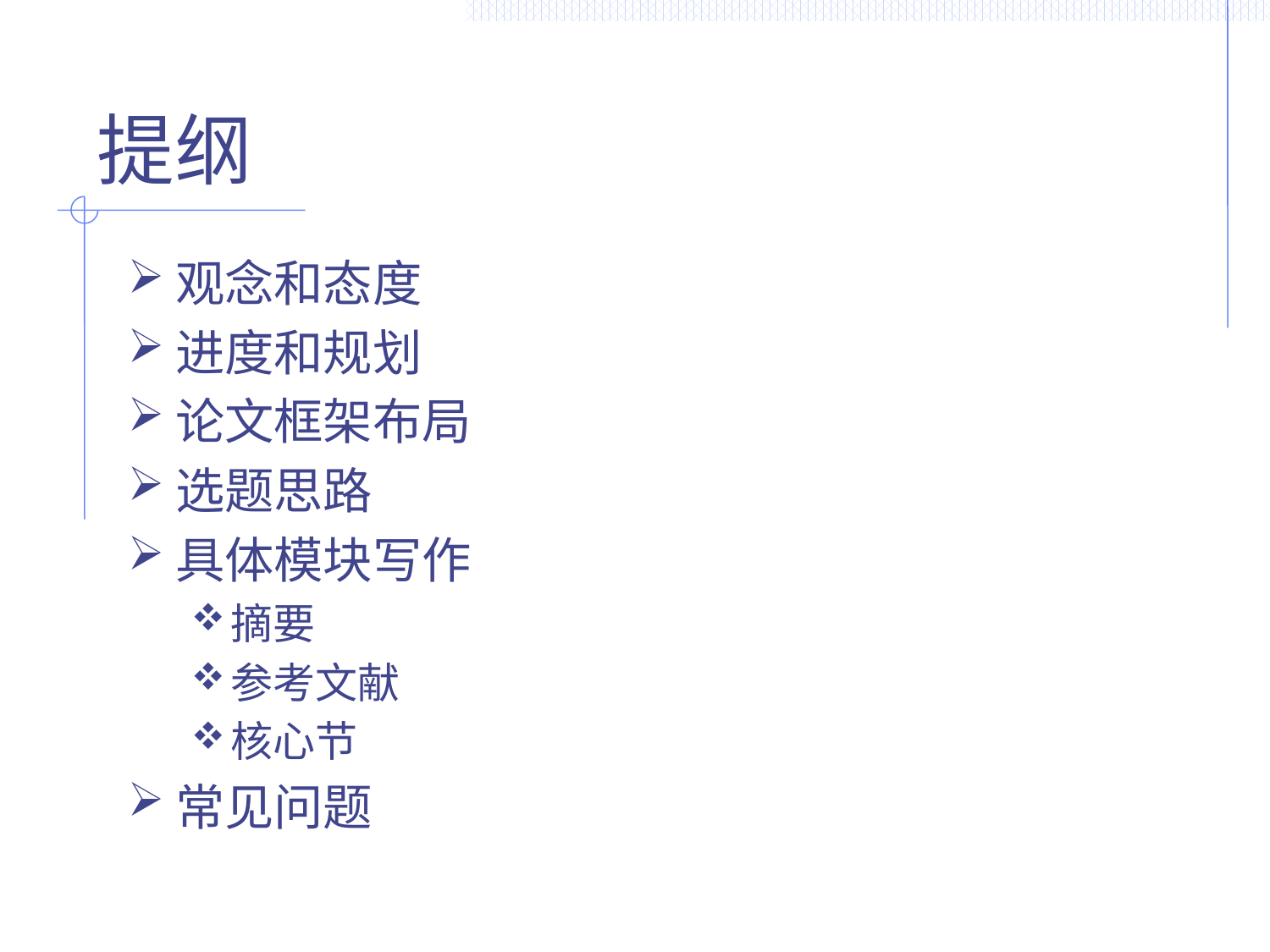

# 提纲
观念和态度
进度和规划
论文框架布局
选题思路
具体模块写作
摘要
参考文献
核心节
常见问题